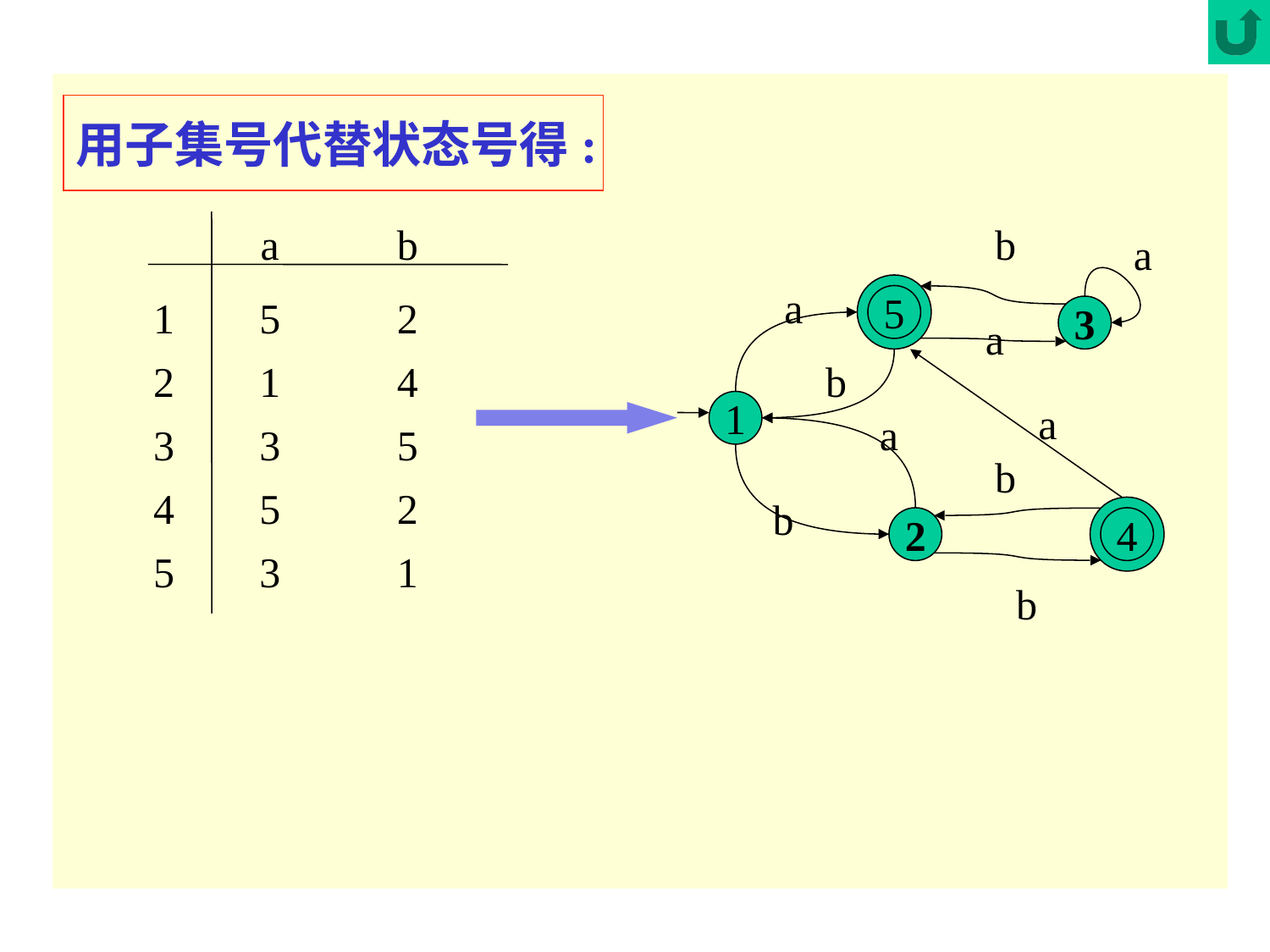

用子集号代替状态号得:

a
b

1
5
2
2
1
4
3
3
5
4
5
2
5
3
1
b
a
a
5
5
3
a
b

1
a
a

b
b

2
4
b